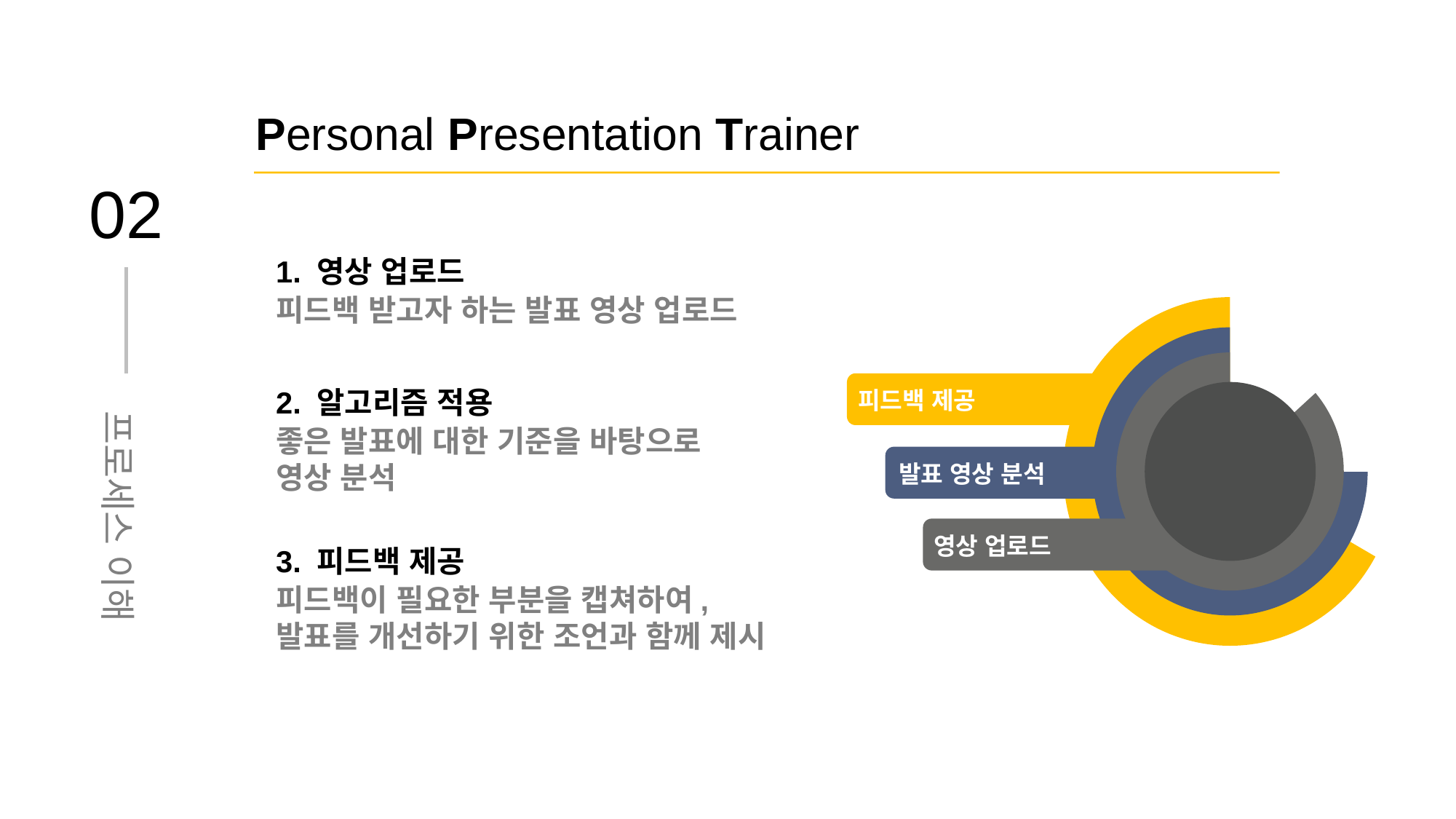

Personal Presentation Trainer
02

1. 영상 업로드
피드백 받고자 하는 발표 영상 업로드

피드백 제공

발표 영상 분석
영상 업로드
2. 알고리즘 적용
좋은 발표에 대한 기준을 바탕으로
영상 분석
프로세스 이해
3. 피드백 제공
피드백이 필요한 부분을 캡쳐하여,
발표를 개선하기 위한 조언과 함께 제시